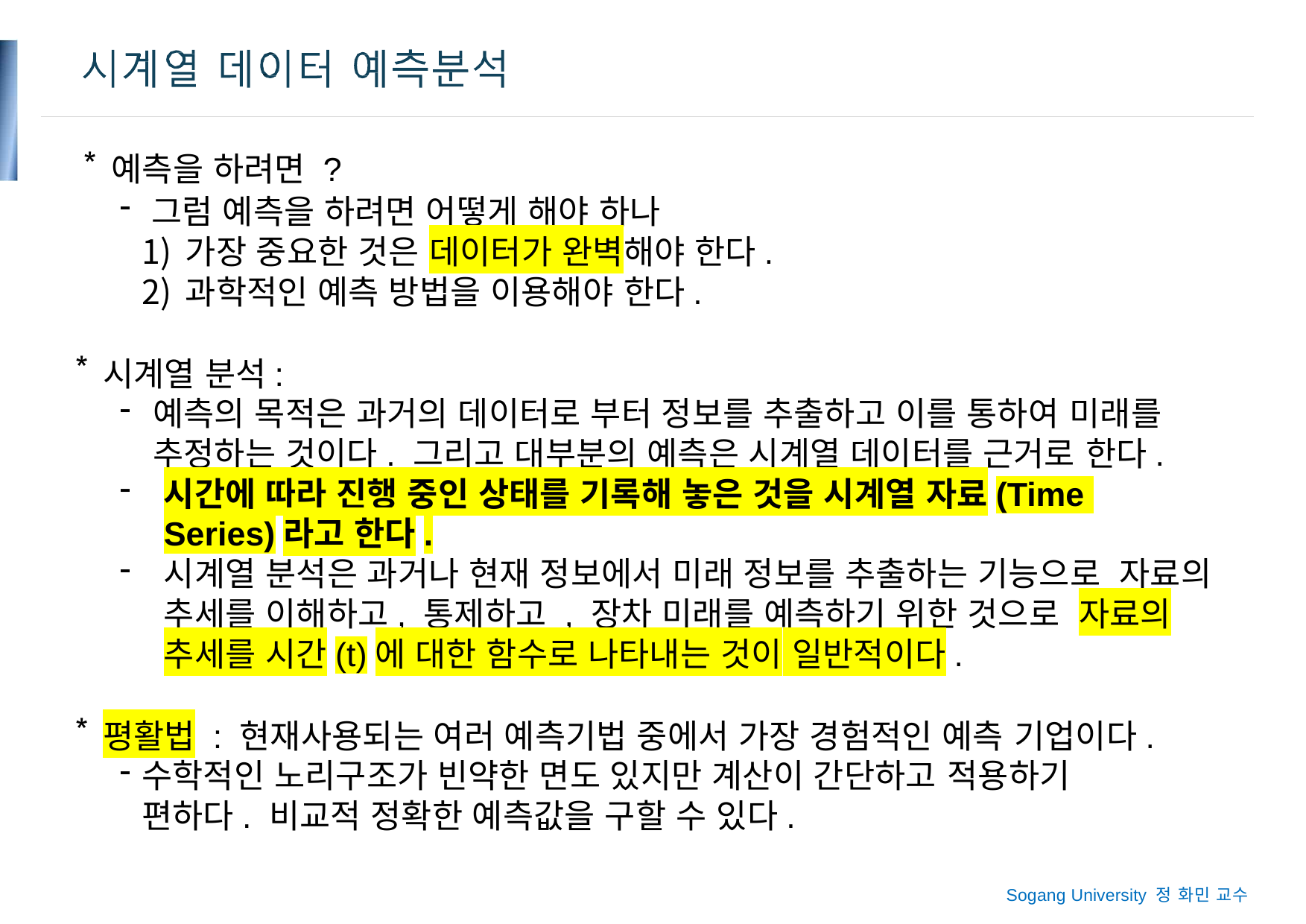

예측을 하려면 ?
그럼 예측을 하려면 어떻게 해야 하나
가장 중요한 것은 데이터가 완벽해야 한다.
과학적인 예측 방법을 이용해야 한다.

시계열 분석:
예측의 목적은 과거의 데이터로 부터 정보를 추출하고 이를 통하여 미래를  추정하는 것이다. 그리고 대부분의 예측은 시계열 데이터를 근거로 한다.
시간에 따라 진행 중인 상태를 기록해 놓은 것을 시계열 자료(Time  Series)라고 한다.
시계열 분석은 과거나 현재 정보에서 미래 정보를 추출하는 기능으로  자료의 추세를 이해하고, 통제하고 , 장차 미래를 예측하기 위한 것으로  자료의 추세를 시간(t)에 대한 함수로 나타내는 것이 일반적이다.

평활법 : 현재사용되는 여러 예측기법 중에서 가장 경험적인 예측 기업이다.
수학적인 노리구조가 빈약한 면도 있지만 계산이 간단하고 적용하기  편하다. 비교적 정확한 예측값을 구할 수 있다.
Sogang University 정 화민 교수